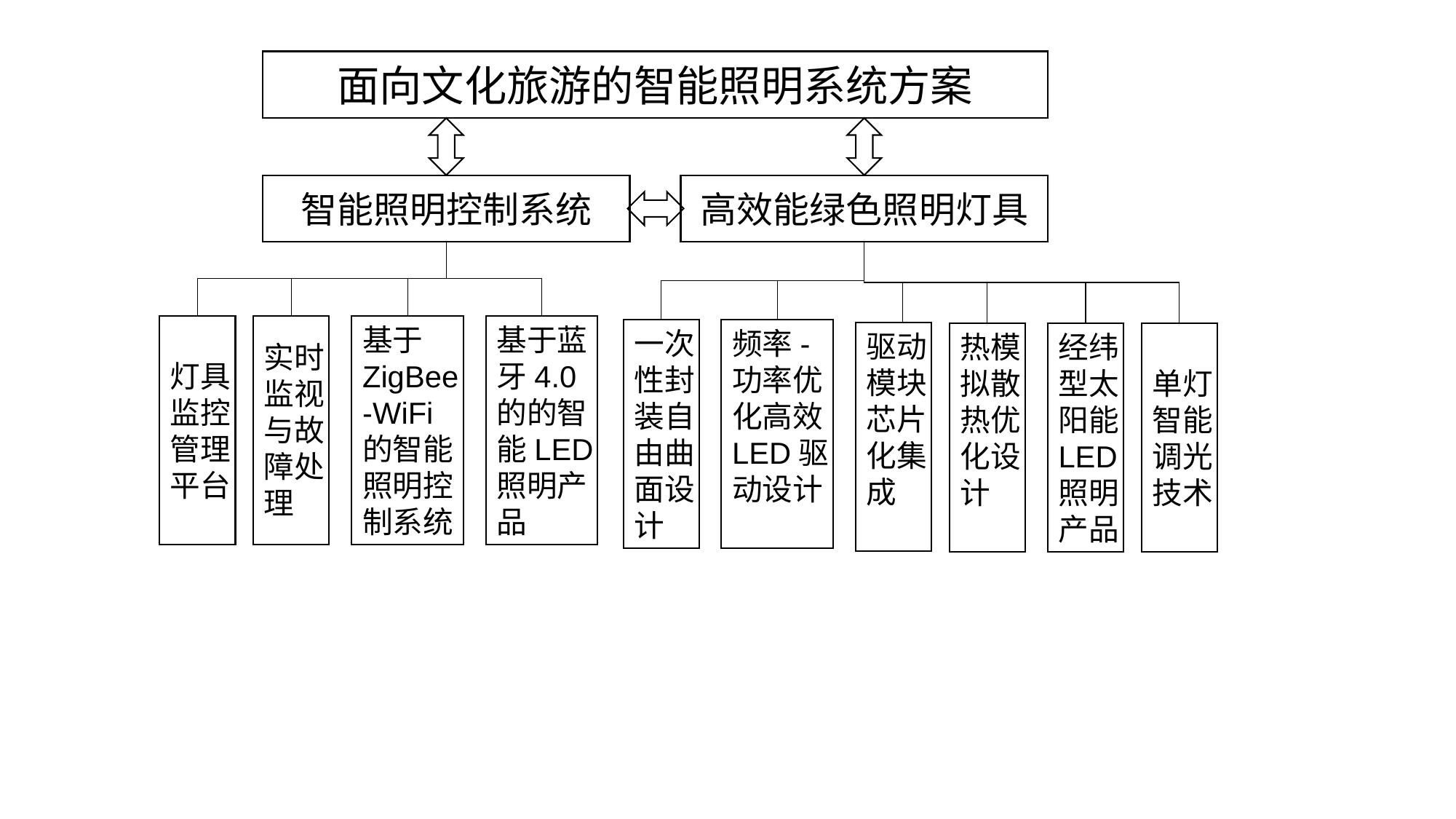

面向文化旅游的智能照明系统方案

智能照明控制系统
高效能绿色照明灯具

灯具监控管理平台

基于ZigBee-WiFi的智能照明控制系统
基于蓝牙4.0的的智能LED照明产品
一次性封装自由曲面设计

频率-功率优化高效LED驱动设计

驱动模块芯片化集成

热模拟散热优化设计

经纬型太阳能LED照明产品

单灯智能调光技术

实时监视与故障处理